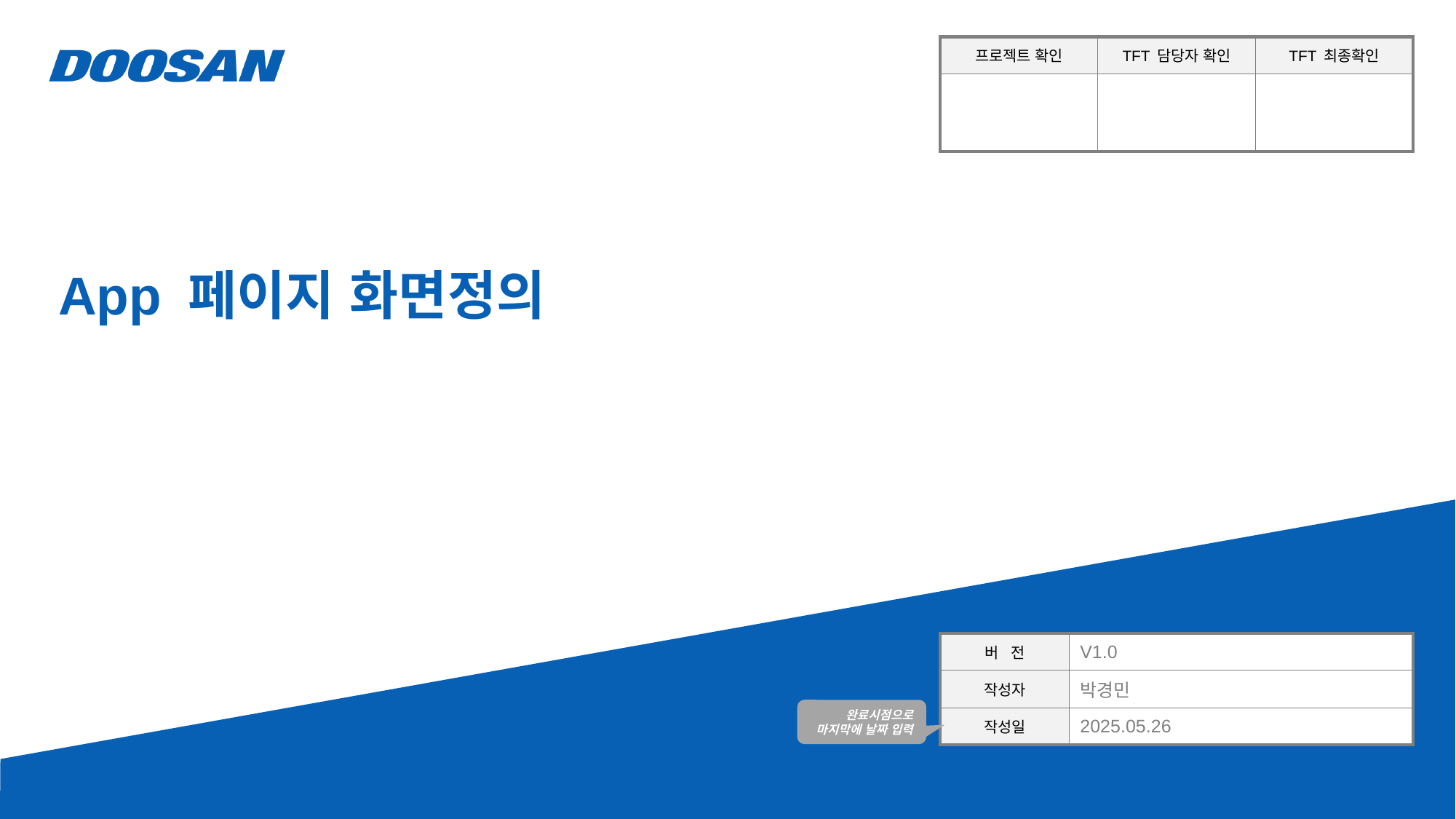

| 프로젝트 확인 | TFT 담당자 확인 | TFT 최종확인 |
| --- | --- | --- |
|  |  |  |
# App 페이지 화면정의
| 버 전 | V1.0 |
| --- | --- |
| 작성자 | 박경민 |
| 작성일 | 2025.05.26 |
완료시점으로 마지막에 날짜 입력